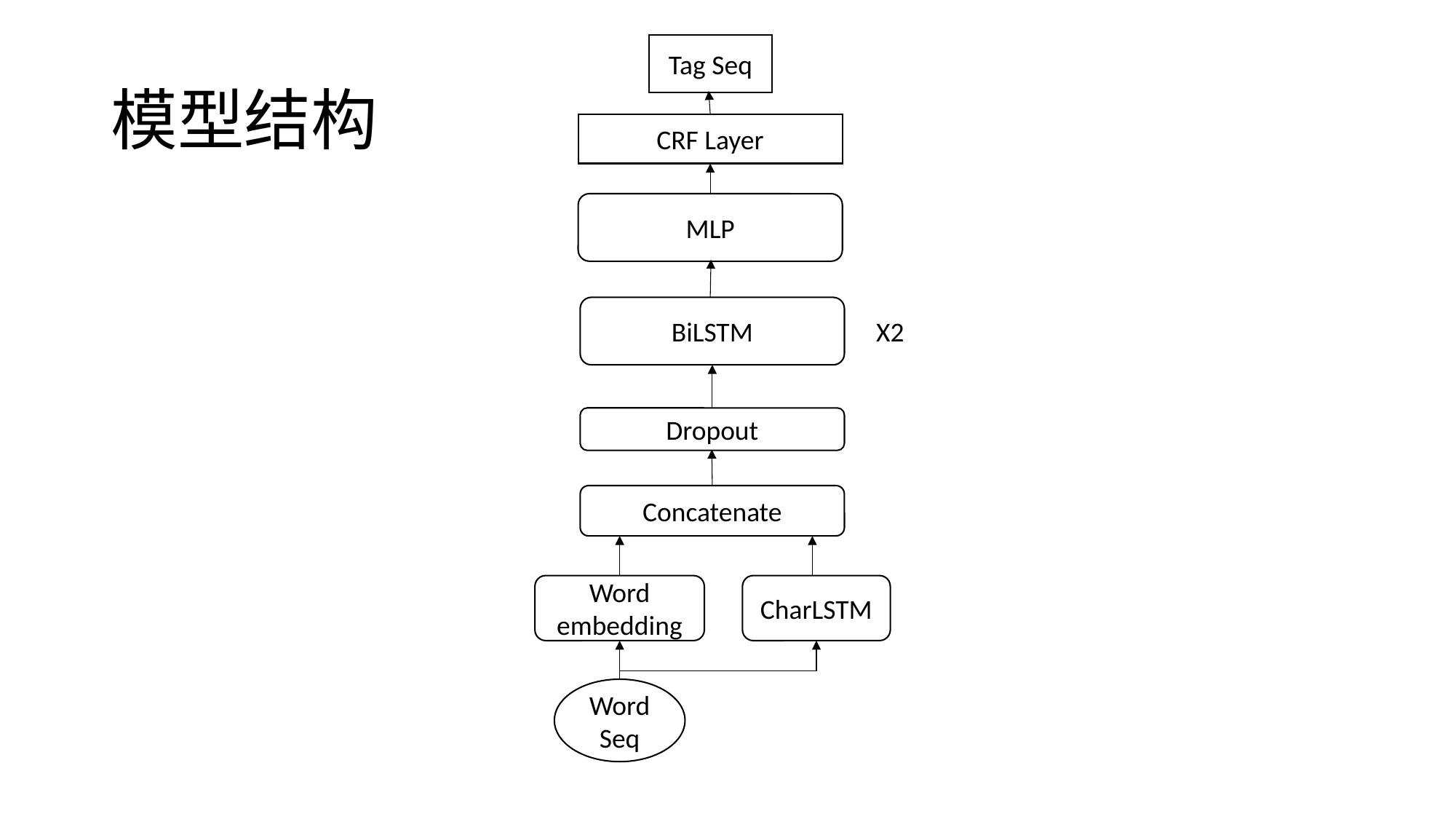

Tag Seq
# 模型结构
CRF Layer
MLP
BiLSTM
X2
Dropout
Concatenate
Word embedding
CharLSTM
Word Seq